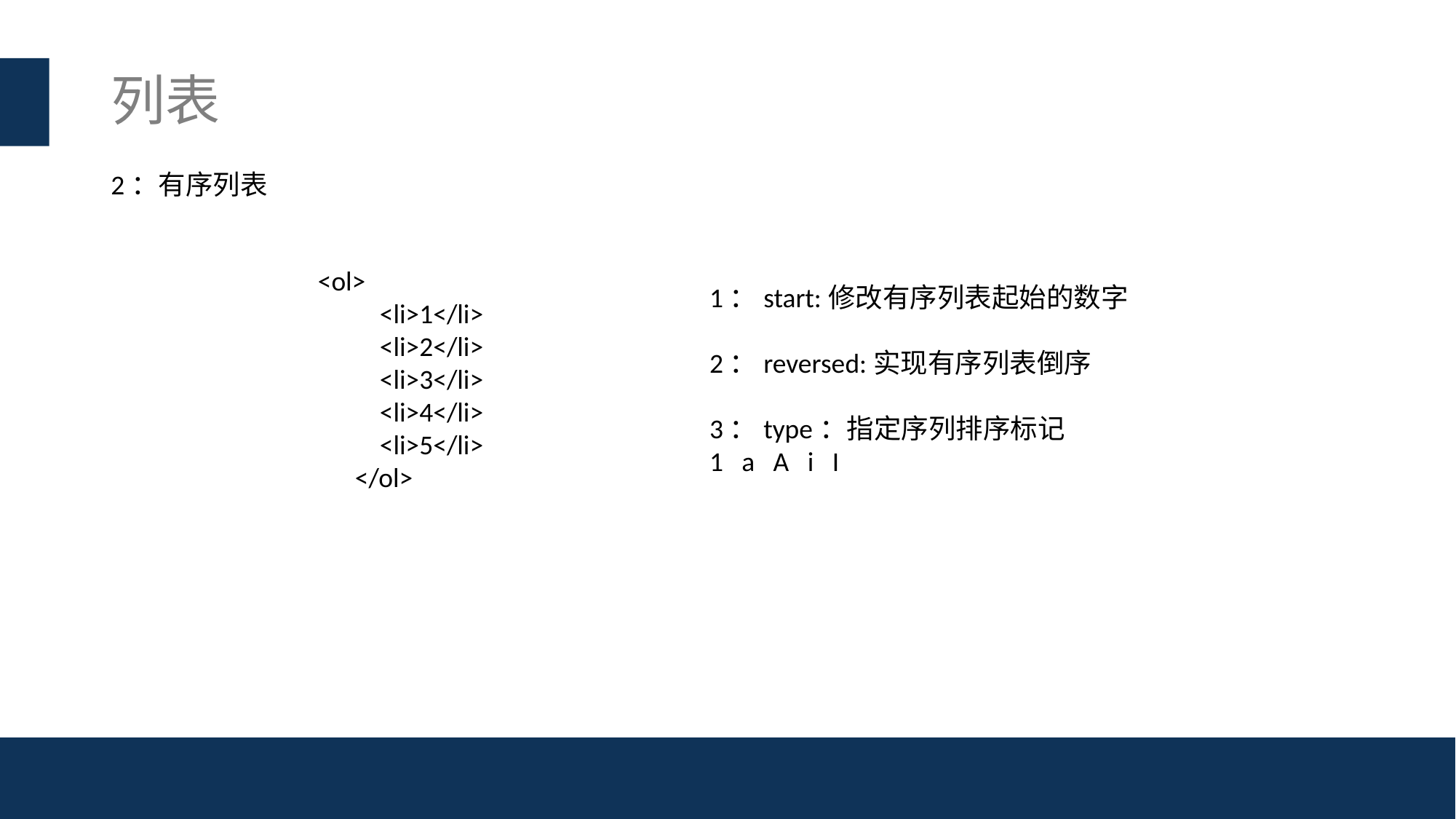

# 列表

2：有序列表
 <ol>
           <li>1</li>
           <li>2</li>
           <li>3</li>
           <li>4</li>
           <li>5</li>
       </ol>
1：start:修改有序列表起始的数字

2：reversed:实现有序列表倒序

3：type：指定序列排序标记
1   a   A   i   I